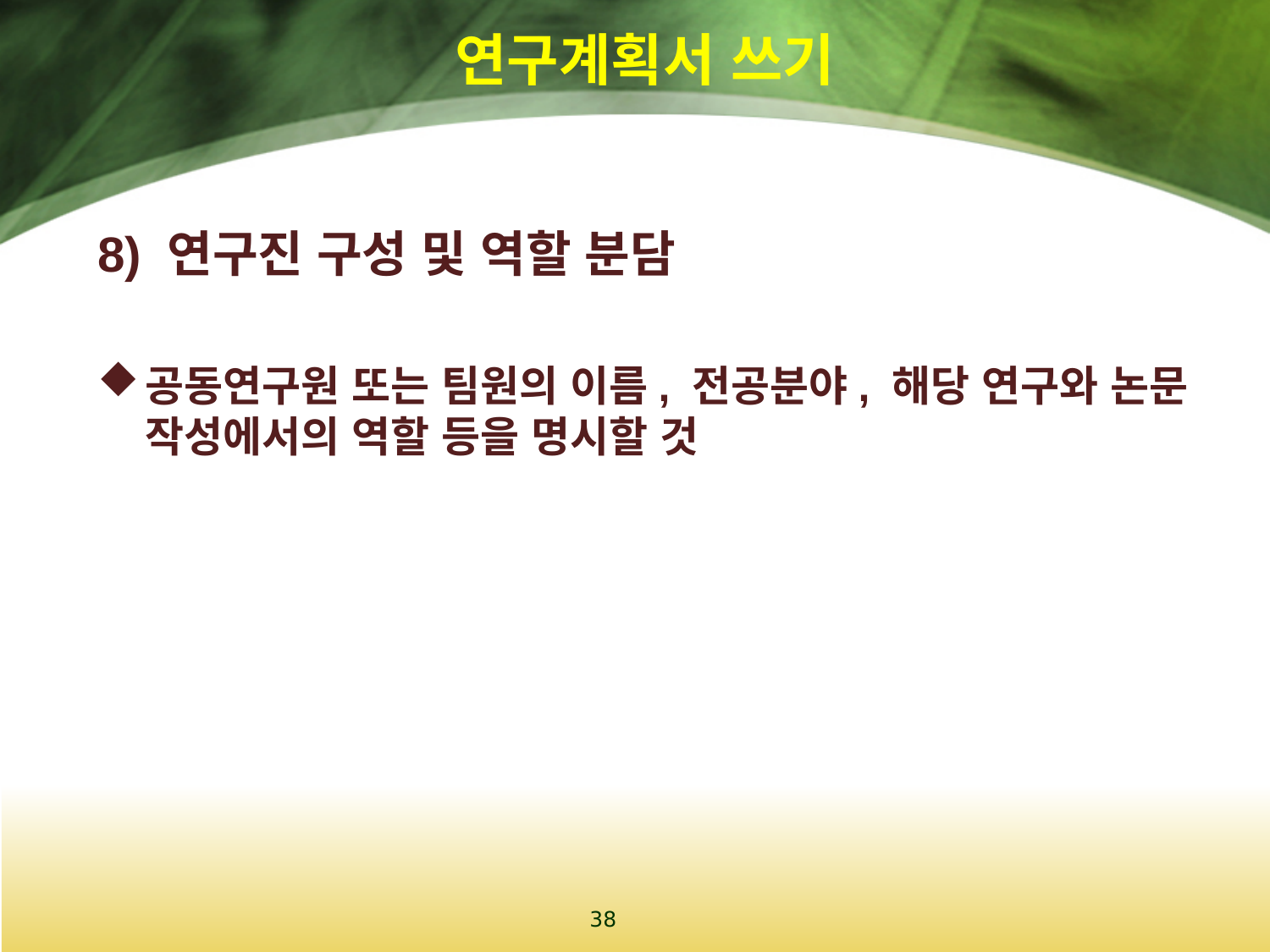

# 연구계획서 쓰기
8) 연구진 구성 및 역할 분담

공동연구원 또는 팀원의 이름, 전공분야, 해당 연구와 논문 작성에서의 역할 등을 명시할 것

38